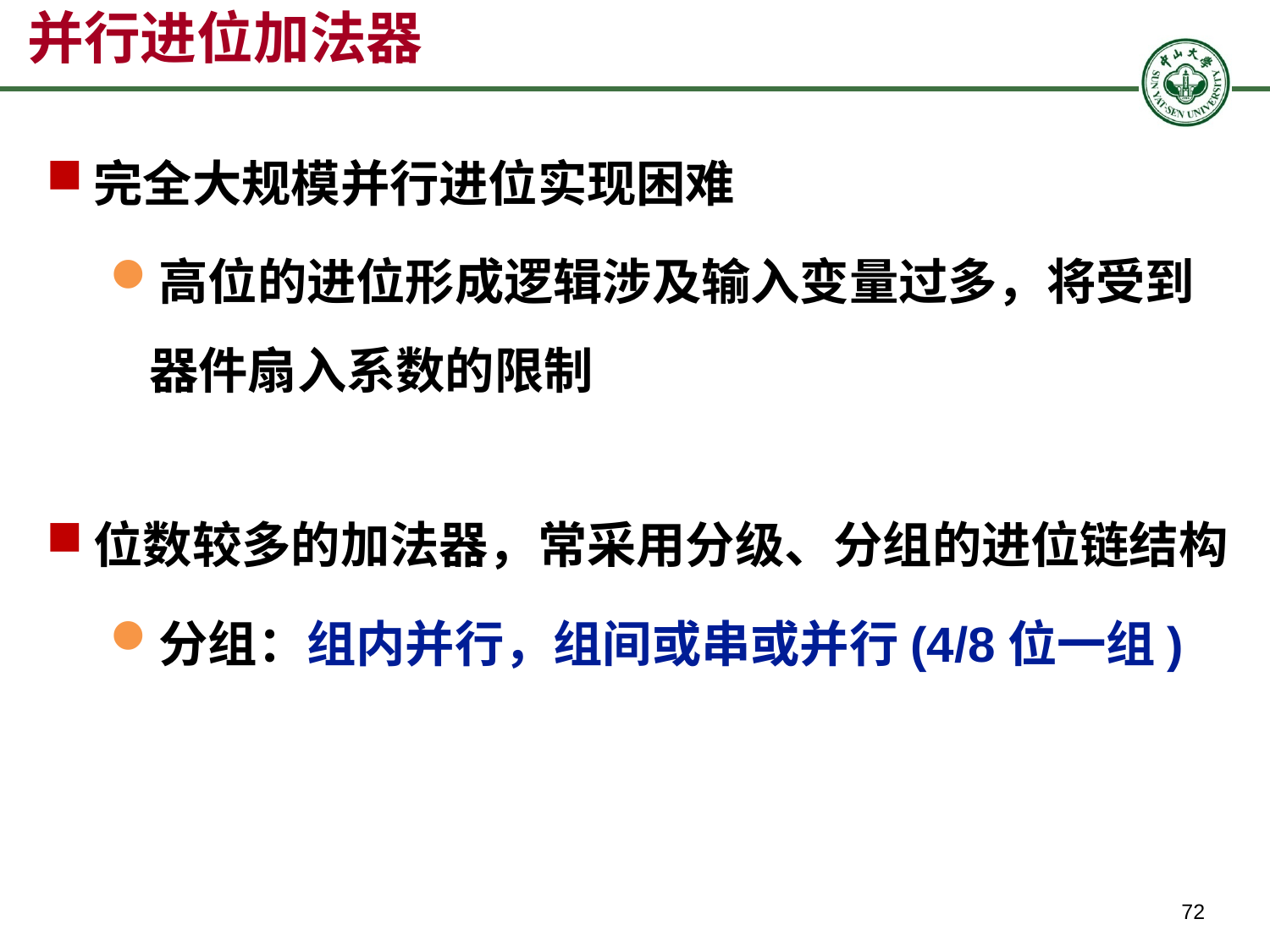

# 并行进位加法器
完全大规模并行进位实现困难
高位的进位形成逻辑涉及输入变量过多，将受到器件扇入系数的限制

位数较多的加法器，常采用分级、分组的进位链结构
分组：组内并行，组间或串或并行(4/8位一组)